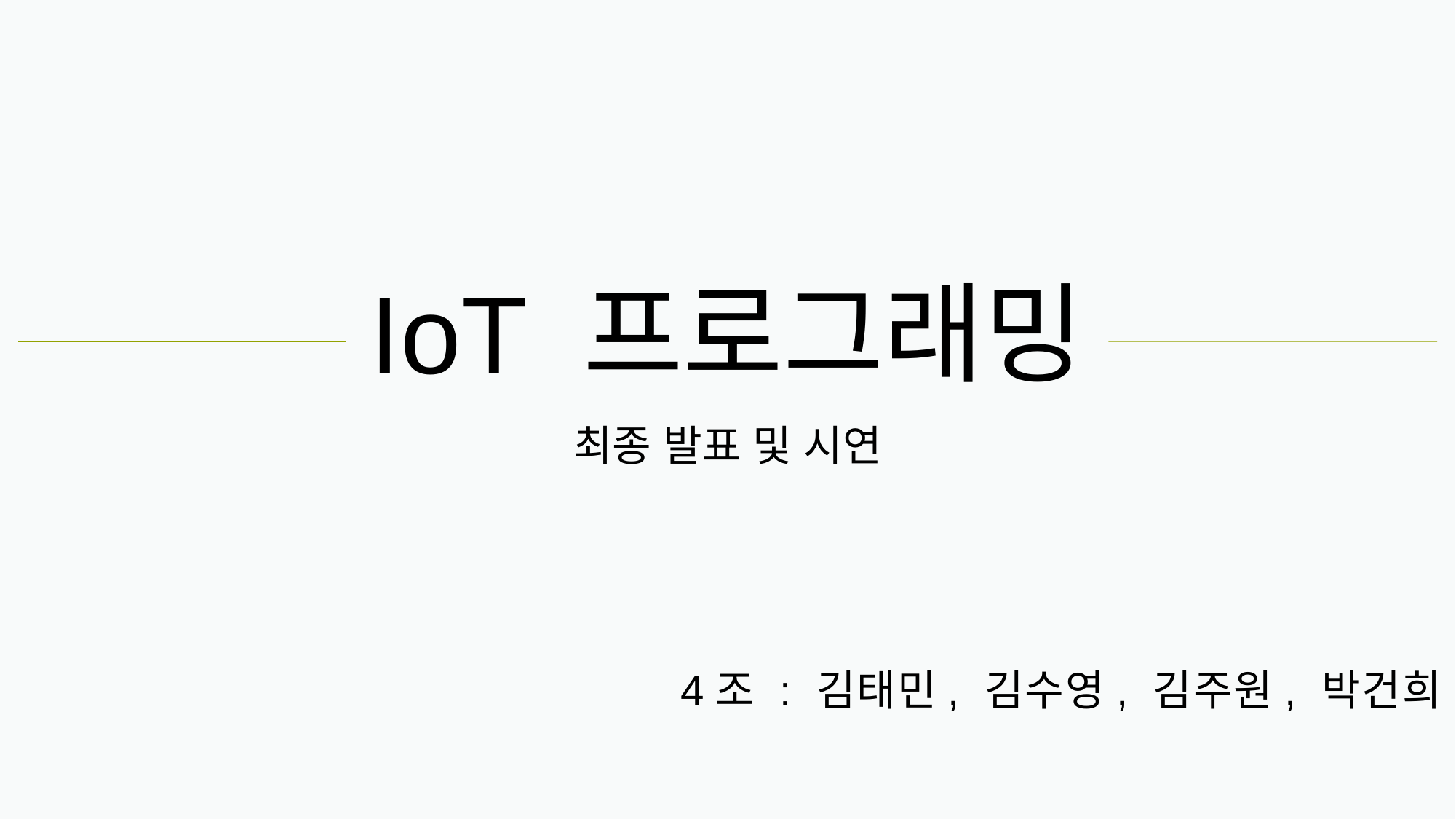

# IoT 프로그래밍
최종 발표 및 시연
4조 : 김태민, 김수영, 김주원, 박건희